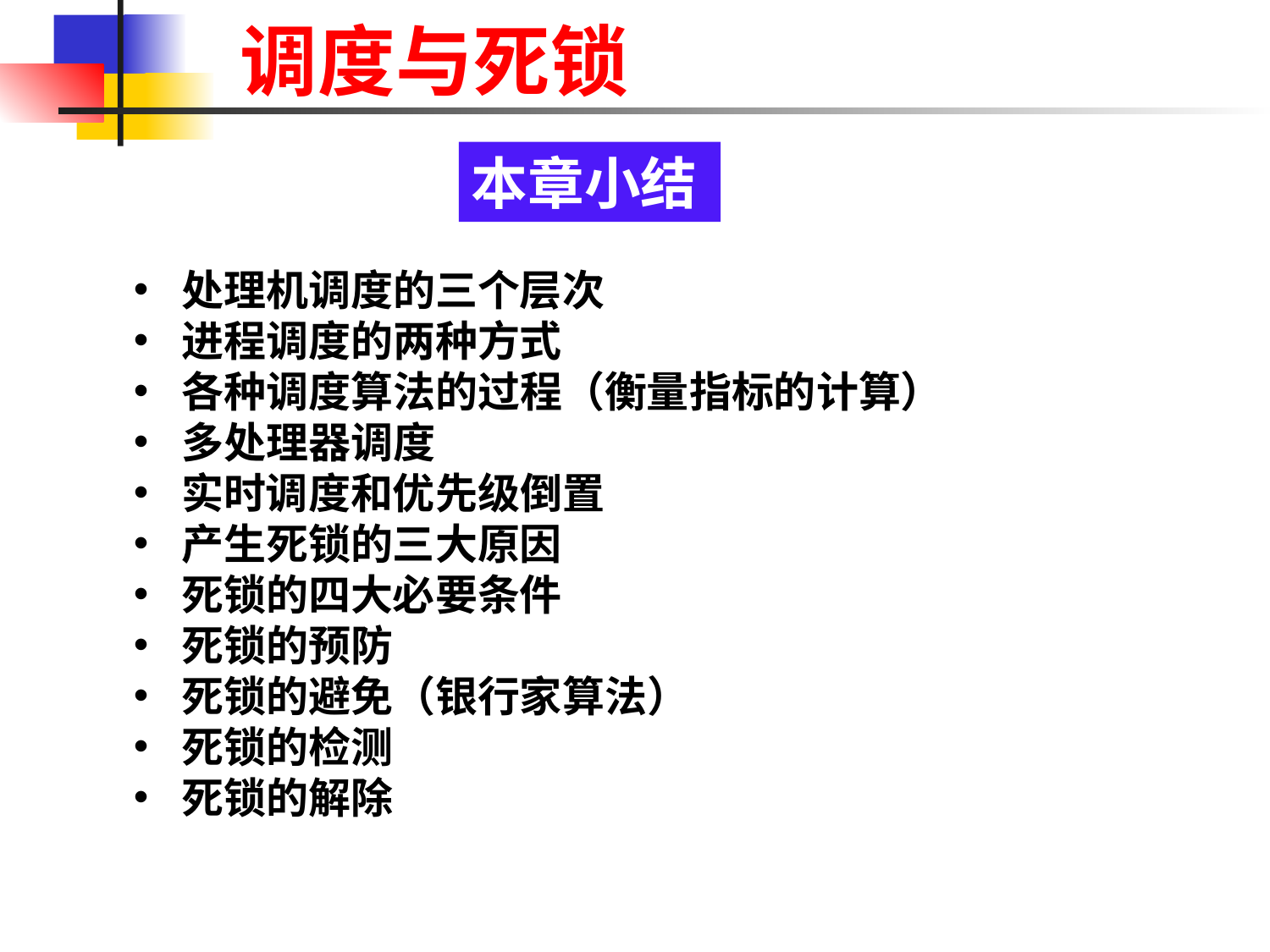

# 调度与死锁
本章小结
处理机调度的三个层次
进程调度的两种方式
各种调度算法的过程（衡量指标的计算）
多处理器调度
实时调度和优先级倒置
产生死锁的三大原因
死锁的四大必要条件
死锁的预防
死锁的避免（银行家算法）
死锁的检测
死锁的解除